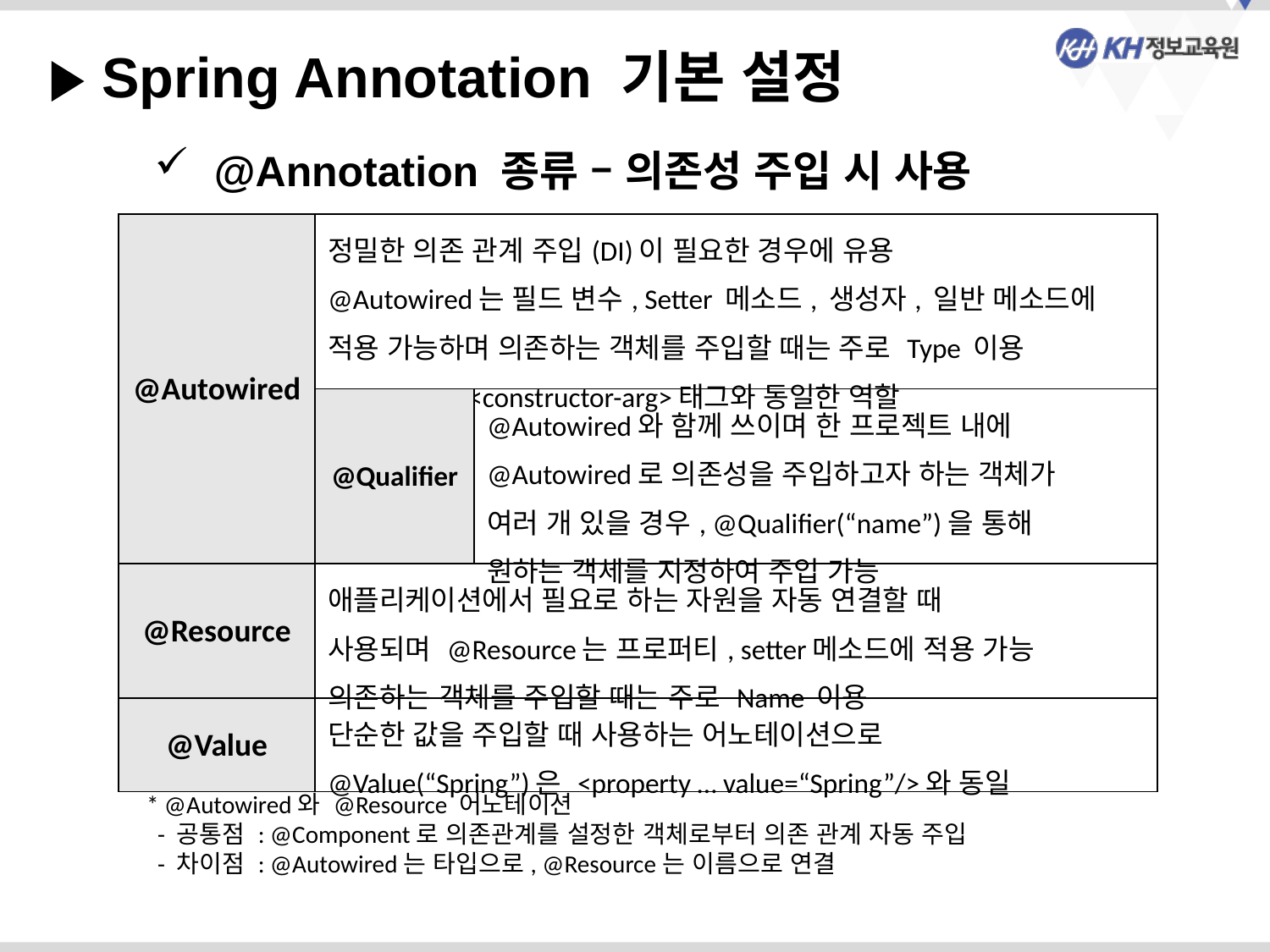

▶ Spring Annotation 기본 설정
 @Annotation 종류 – 의존성 주입 시 사용
| @Autowired | 정밀한 의존 관계 주입(DI)이 필요한 경우에 유용 @Autowired는 필드 변수, Setter 메소드, 생성자, 일반 메소드에 적용 가능하며 의존하는 객체를 주입할 때는 주로 Type 이용 <property>, <constructor-arg>태그와 동일한 역할 |  |
| --- | --- | --- |
|  | @Qualifier | @Autowired와 함께 쓰이며 한 프로젝트 내에 @Autowired로 의존성을 주입하고자 하는 객체가 여러 개 있을 경우, @Qualifier(“name”)을 통해 원하는 객체를 지정하여 주입 가능 |
| @Resource | 애플리케이션에서 필요로 하는 자원을 자동 연결할 때 사용되며 @Resource는 프로퍼티, setter메소드에 적용 가능 의존하는 객체를 주입할 때는 주로 Name 이용 |  |
| @Value | 단순한 값을 주입할 때 사용하는 어노테이션으로 @Value(“Spring”)은 <property … value=“Spring”/>와 동일 |  |
* @Autowired와 @Resource 어노테이션
  - 공통점 : @Component로 의존관계를 설정한 객체로부터 의존 관계 자동 주입
  - 차이점 : @Autowired는 타입으로, @Resource는 이름으로 연결